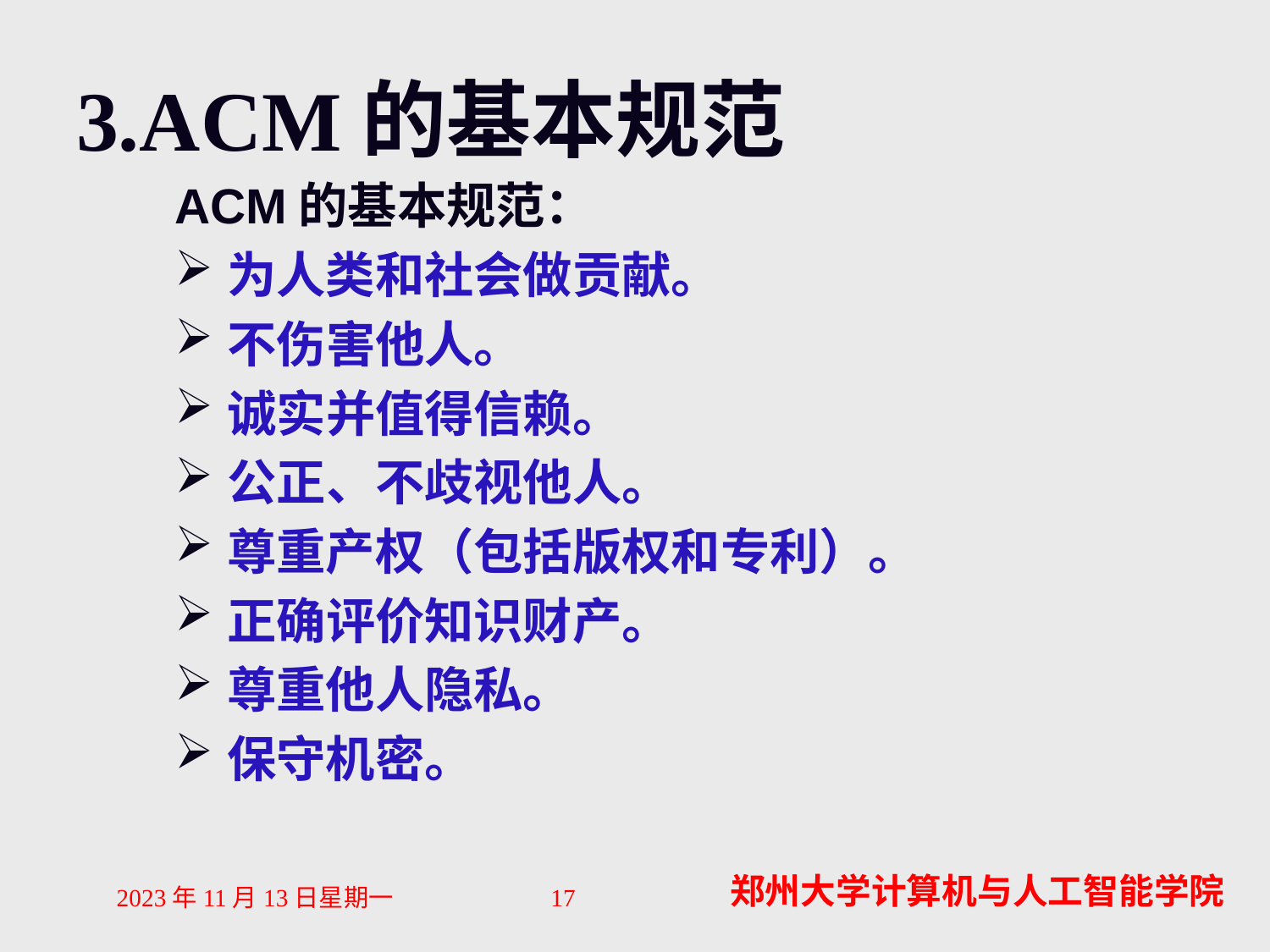

# 3.ACM的基本规范
ACM的基本规范：
为人类和社会做贡献。
不伤害他人。
诚实并值得信赖。
公正、不歧视他人。
尊重产权（包括版权和专利）。
正确评价知识财产。
尊重他人隐私。
保守机密。